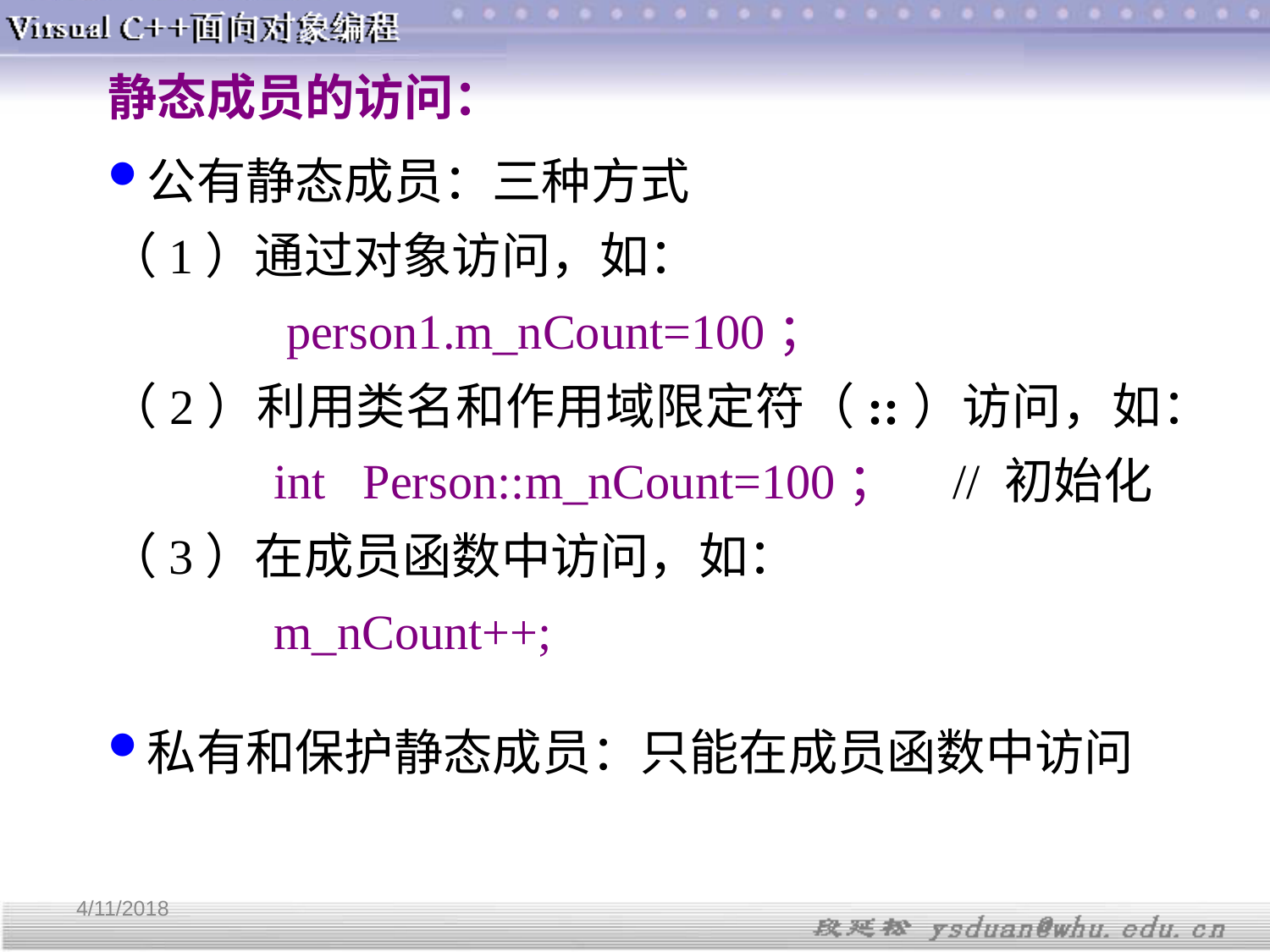

静态成员的访问：
公有静态成员：三种方式
（1）通过对象访问，如：
		 person1.m_nCount=100；
（2）利用类名和作用域限定符（::）访问，如：
		int   Person::m_nCount=100；    // 初始化
（3）在成员函数中访问，如：
		m_nCount++;
私有和保护静态成员：只能在成员函数中访问
4/11/2018